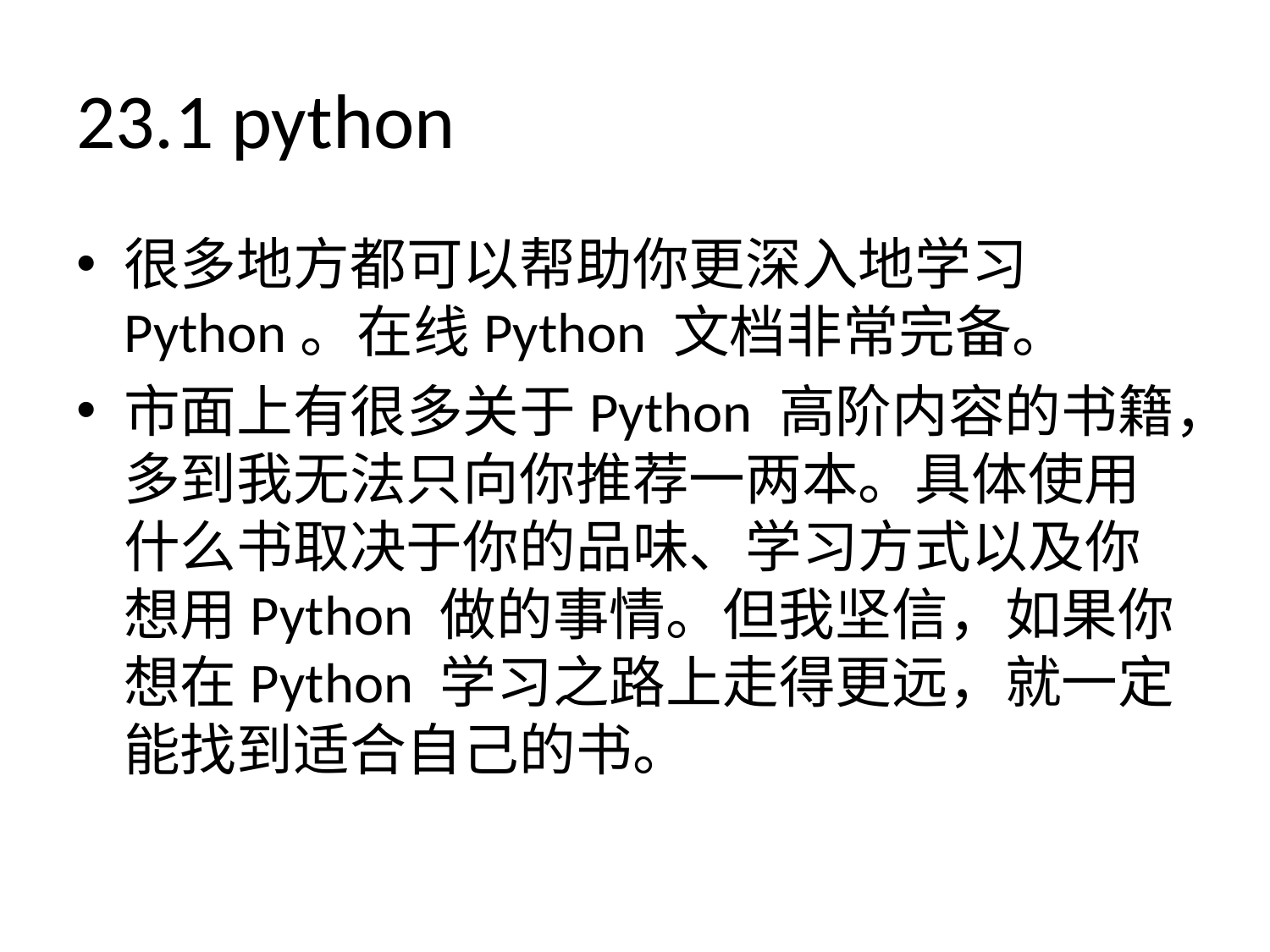

# 23.1 python
很多地方都可以帮助你更深入地学习Python。在线Python 文档非常完备。
市面上有很多关于Python 高阶内容的书籍，多到我无法只向你推荐一两本。具体使用什么书取决于你的品味、学习方式以及你想用Python 做的事情。但我坚信，如果你想在Python 学习之路上走得更远，就一定能找到适合自己的书。